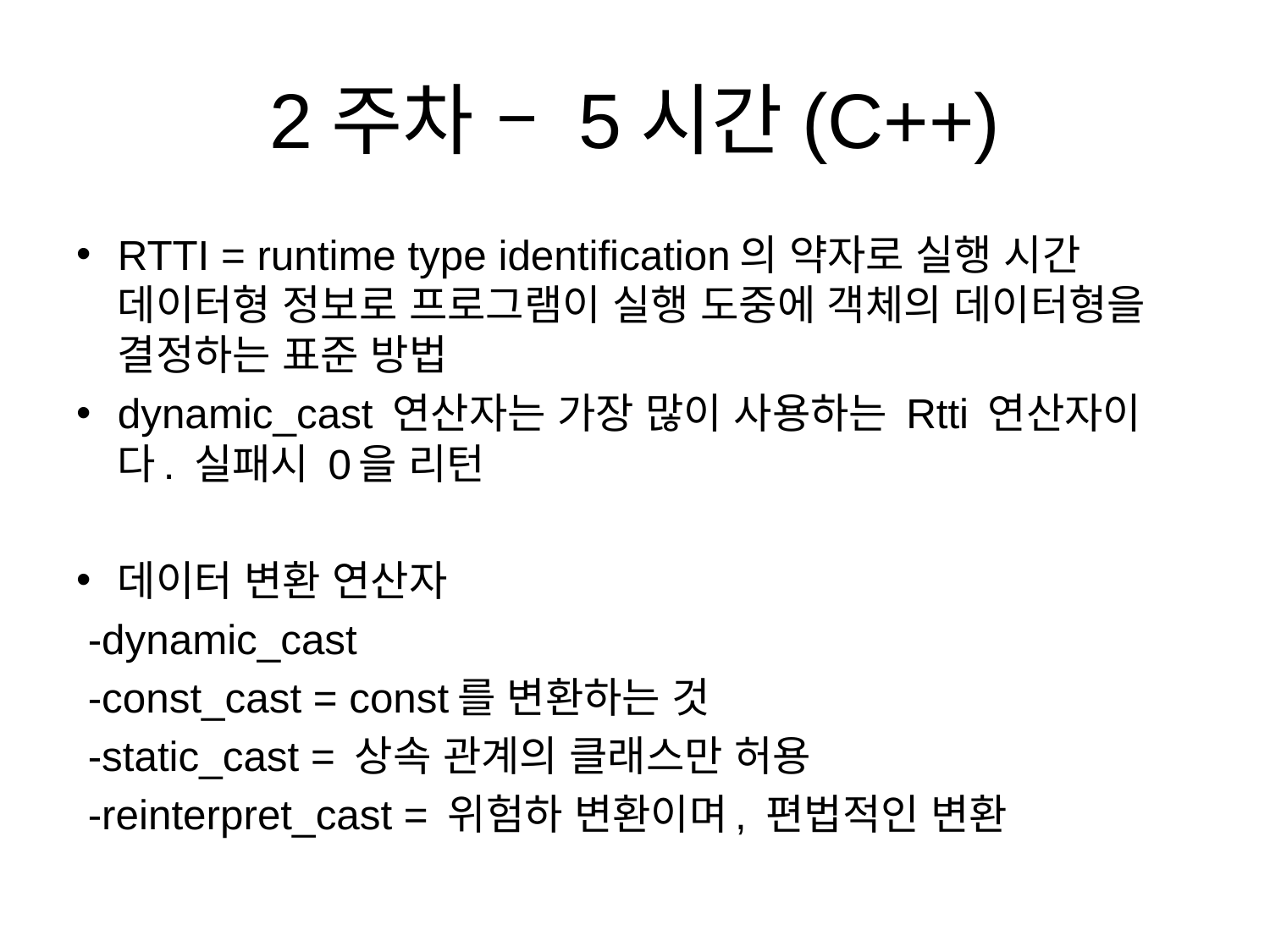

# 2주차 – 5시간(C++)
RTTI = runtime type identification의 약자로 실행 시간 데이터형 정보로 프로그램이 실행 도중에 객체의 데이터형을 결정하는 표준 방법
dynamic_cast 연산자는 가장 많이 사용하는 Rtti 연산자이다. 실패시 0을 리턴

데이터 변환 연산자
 -dynamic_cast
 -const_cast = const를 변환하는 것
 -static_cast = 상속 관계의 클래스만 허용
 -reinterpret_cast = 위험하 변환이며, 편법적인 변환